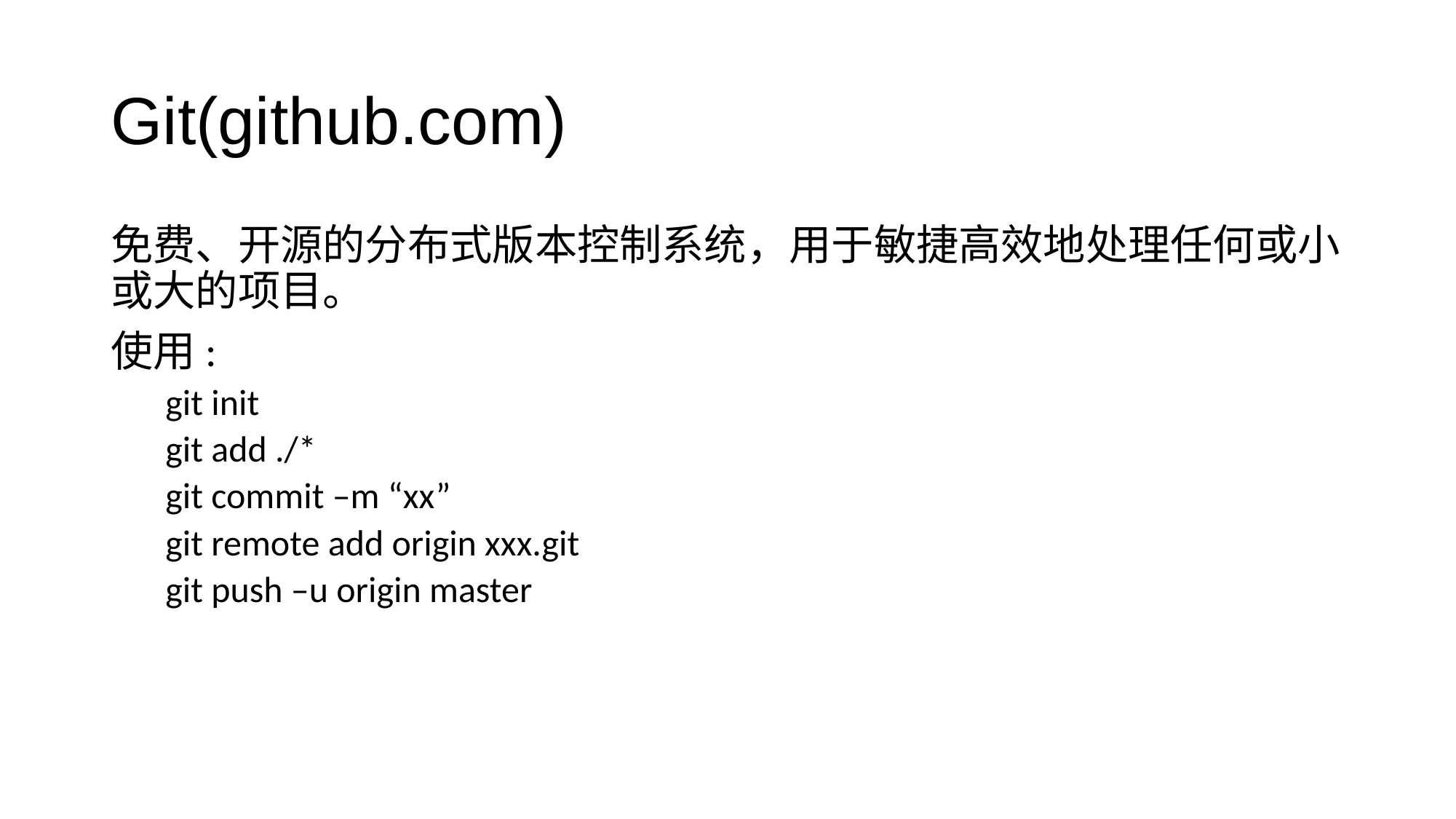

# Git(github.com)
免费、开源的分布式版本控制系统，用于敏捷高效地处理任何或小或大的项目。
使用:
git init
git add ./*
git commit –m “xx”
git remote add origin xxx.git
git push –u origin master